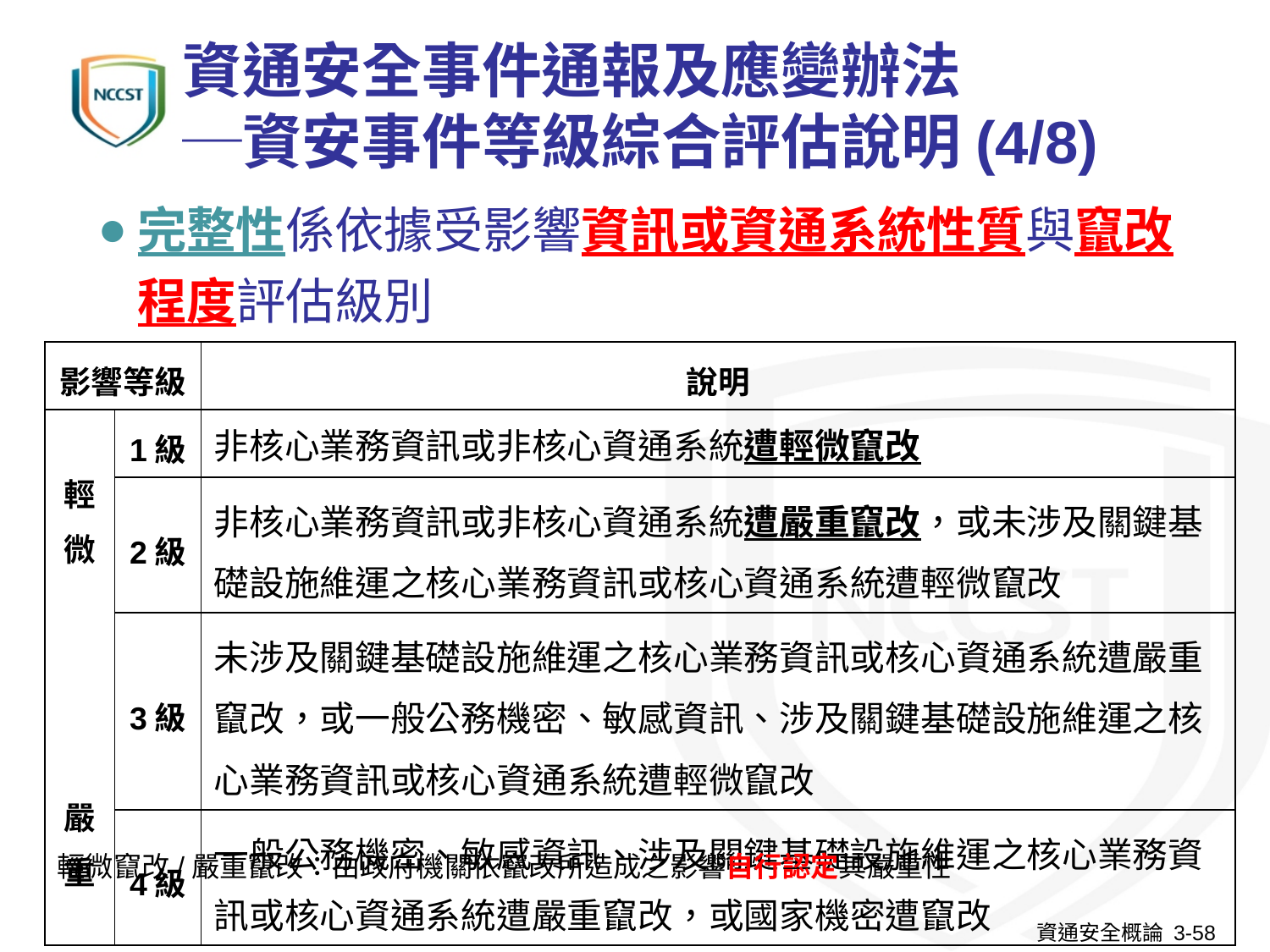

資通安全事件通報及應變辦法
─資安事件等級綜合評估說明(4/8)
完整性係依據受影響資訊或資通系統性質與竄改程度評估級別

| 影響等級 |  | 說明 |
| --- | --- | --- |
| 輕 微 嚴 重 | 1級 | 非核心業務資訊或非核心資通系統遭輕微竄改 |
|  | 2級 | 非核心業務資訊或非核心資通系統遭嚴重竄改，或未涉及關鍵基礎設施維運之核心業務資訊或核心資通系統遭輕微竄改 |
|  | 3級 | 未涉及關鍵基礎設施維運之核心業務資訊或核心資通系統遭嚴重竄改，或一般公務機密、敏感資訊、涉及關鍵基礎設施維運之核心業務資訊或核心資通系統遭輕微竄改 |
|  | 4級 | 一般公務機密、敏感資訊、涉及關鍵基礎設施維運之核心業務資訊或核心資通系統遭嚴重竄改，或國家機密遭竄改 |
輕微竄改/嚴重竄改：由政府機關依竄改所造成之影響自行認定其嚴重性